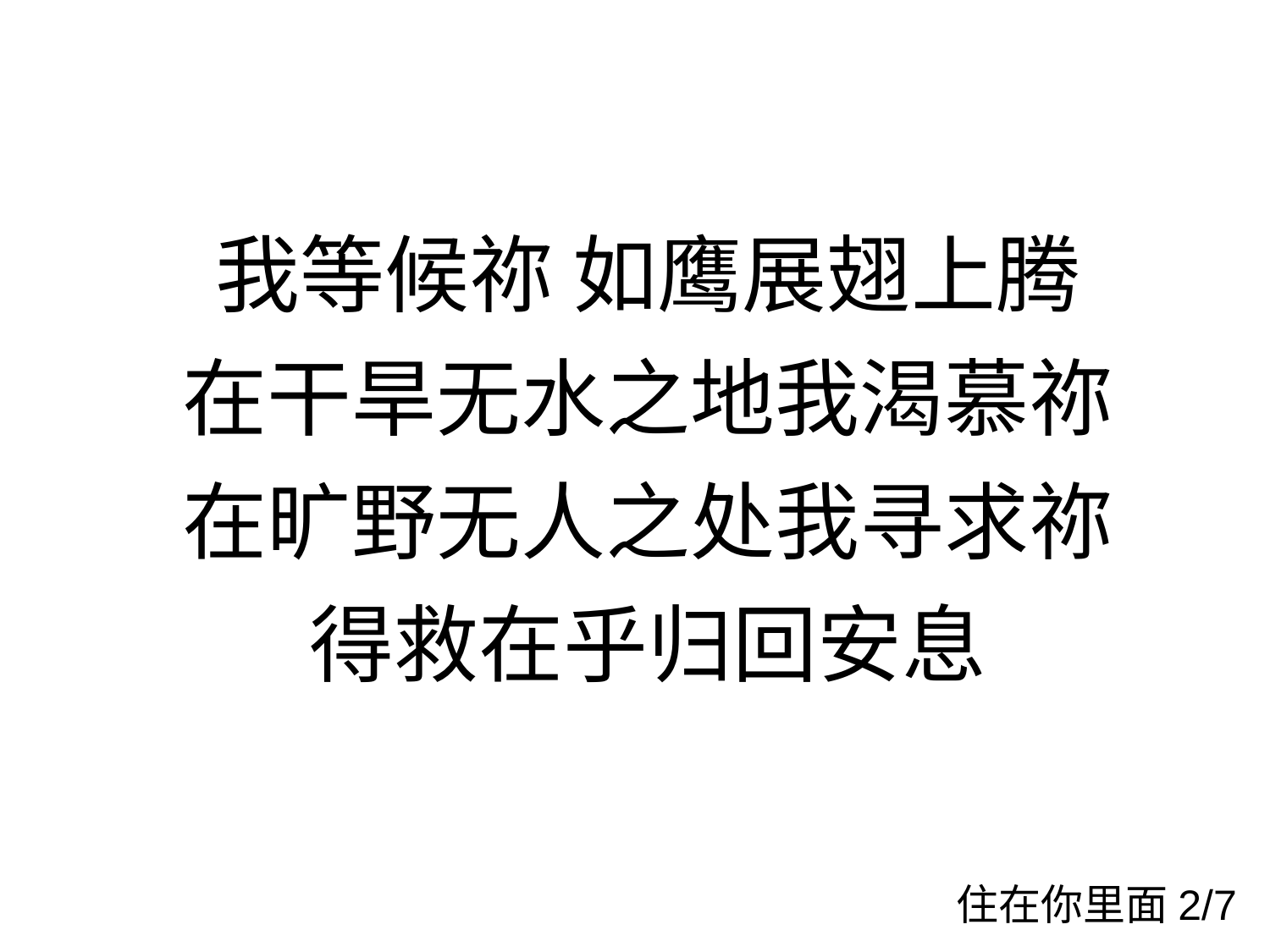

我等候祢 如鹰展翅上腾
在干旱无水之地我渴慕祢
在旷野无人之处我寻求祢
得救在乎归回安息
住在你里面2/7